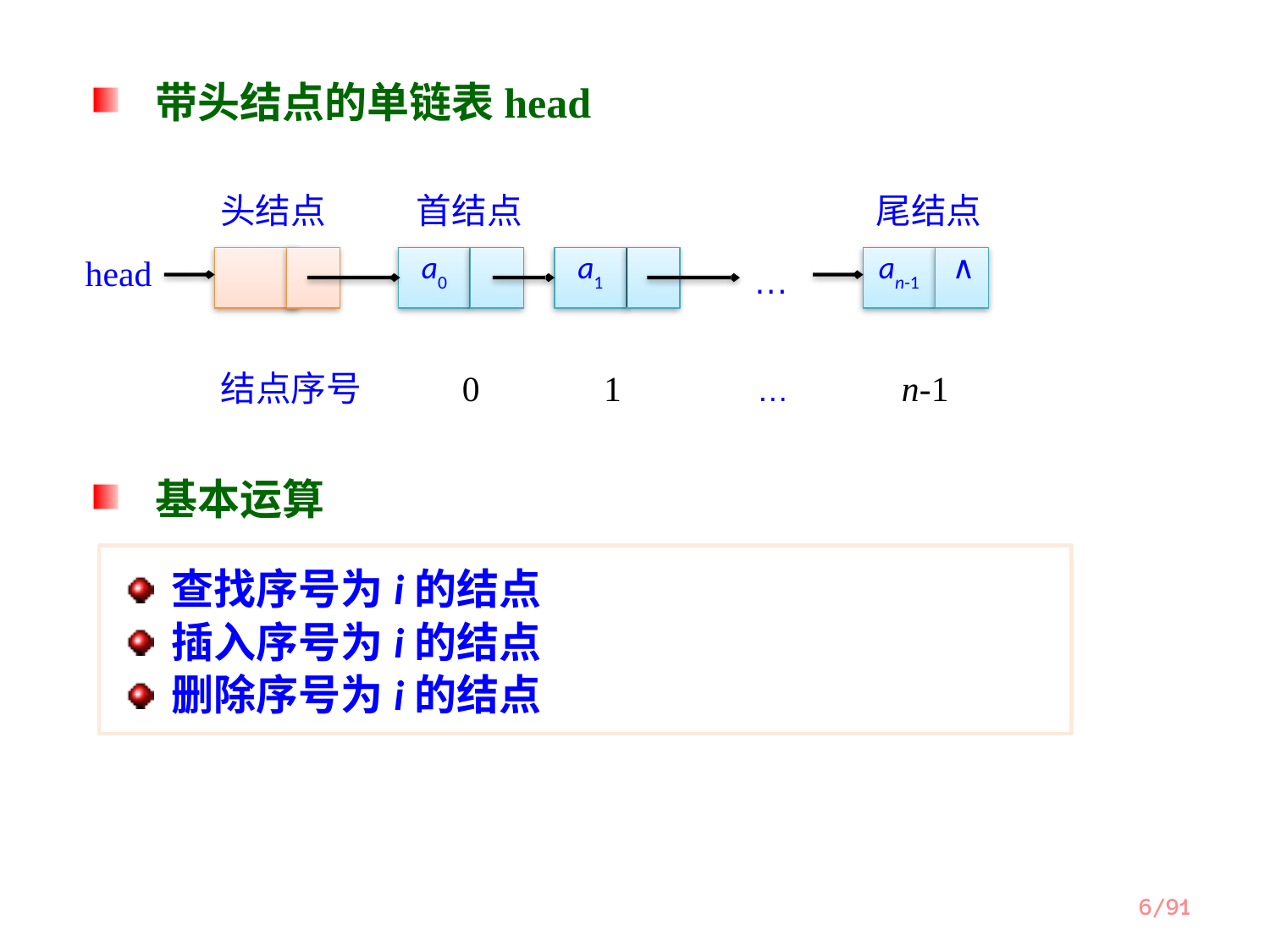

带头结点的单链表head
首结点
尾结点
头结点

a0

a1

an-1
∧
head
…

结点序号
0
1
n-1
…
基本运算
查找序号为i的结点
插入序号为i的结点
删除序号为i的结点
6/91